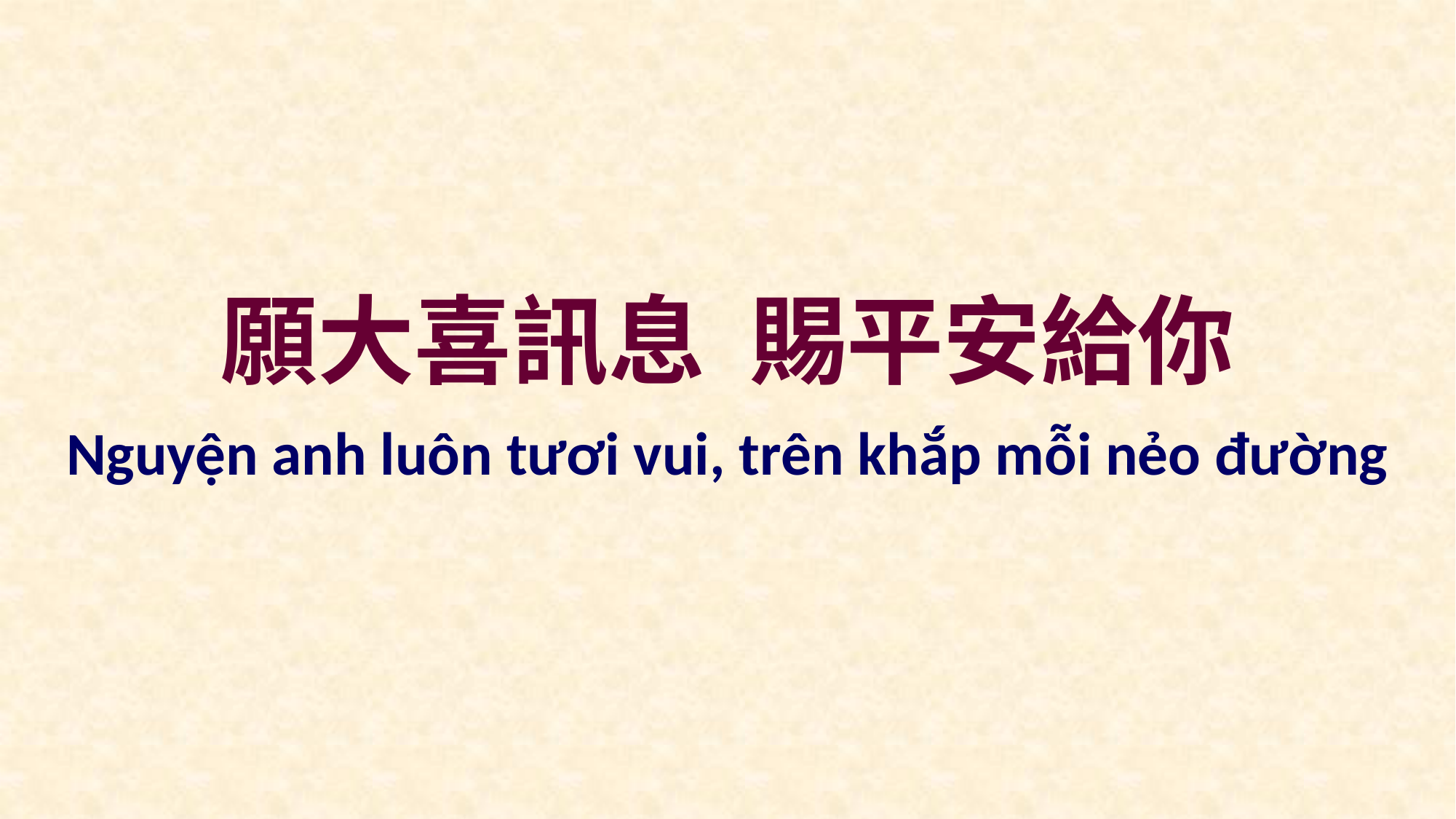

願大喜訊息  賜平安給你
Nguyện anh luôn tươi vui, trên khắp mỗi nẻo đường